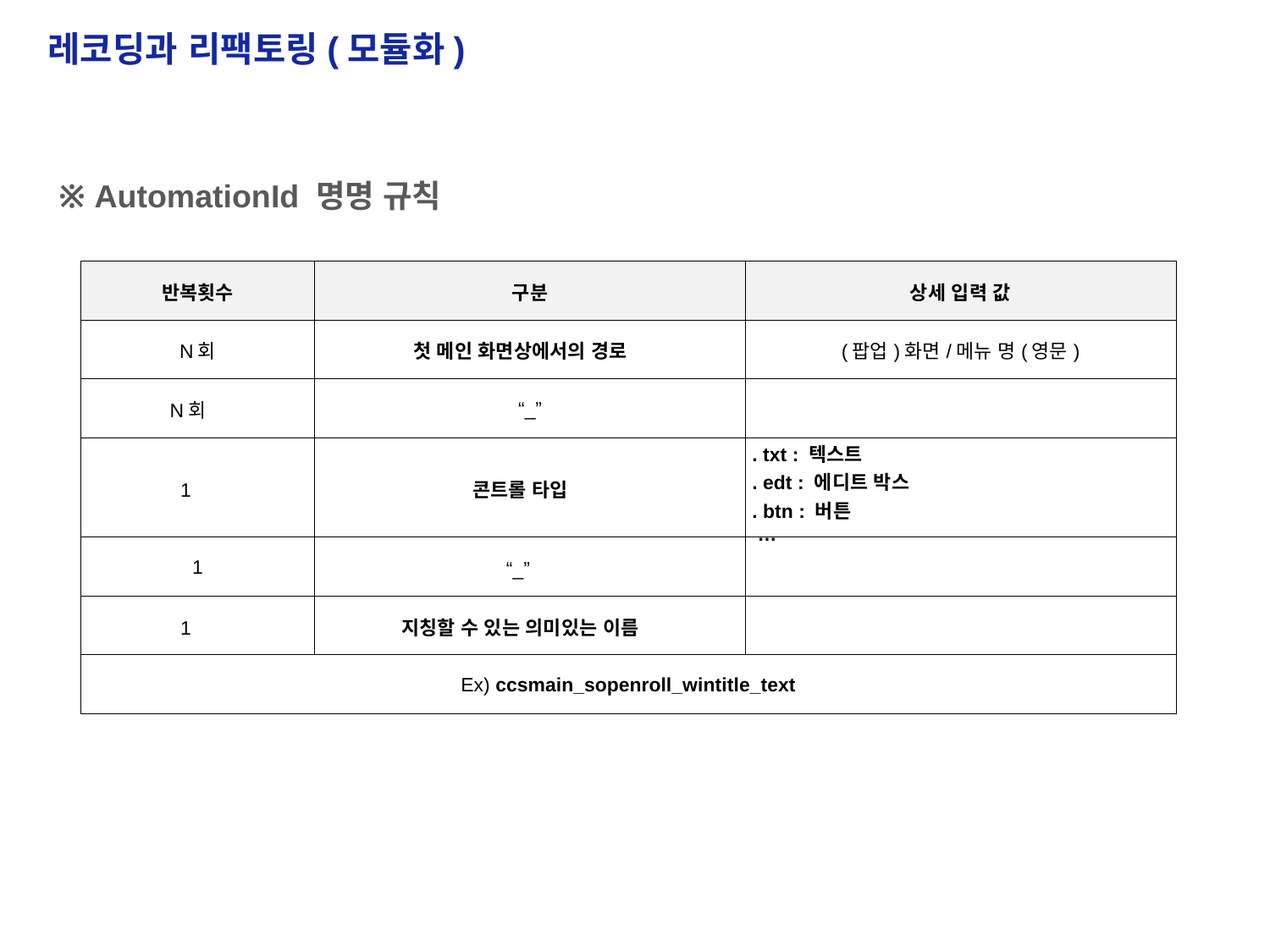

레코딩과 리팩토링(모듈화)
※ AutomationId 명명 규칙

| 반복횟수 | 구분 | 상세 입력 값 |
| --- | --- | --- |
| N회 | 첫 메인 화면상에서의 경로 | (팝업)화면/메뉴 명(영문) |
| N회 | “\_” |  |
| 1 | 콘트롤 타입 | . txt : 텍스트 . edt : 에디트 박스 . btn : 버튼 … |
| 1 | “\_” |  |
| 1 | 지칭할 수 있는 의미있는 이름 |  |
| Ex) ccsmain\_sopenroll\_wintitle\_text |  |  |